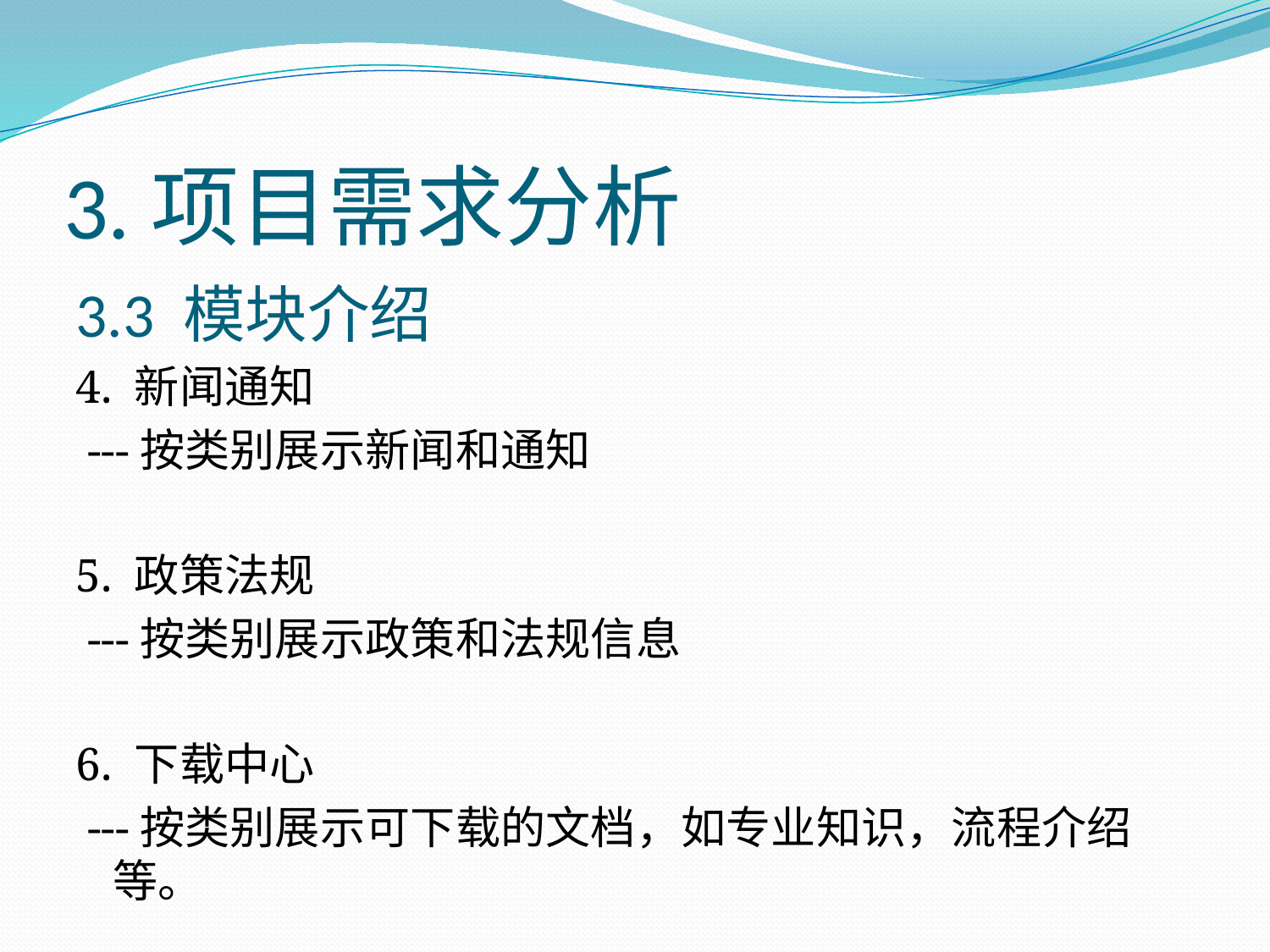

# 3.项目需求分析
3.3 模块介绍
4. 新闻通知
 ---按类别展示新闻和通知

5. 政策法规
 ---按类别展示政策和法规信息

6. 下载中心
 ---按类别展示可下载的文档，如专业知识，流程介绍等。